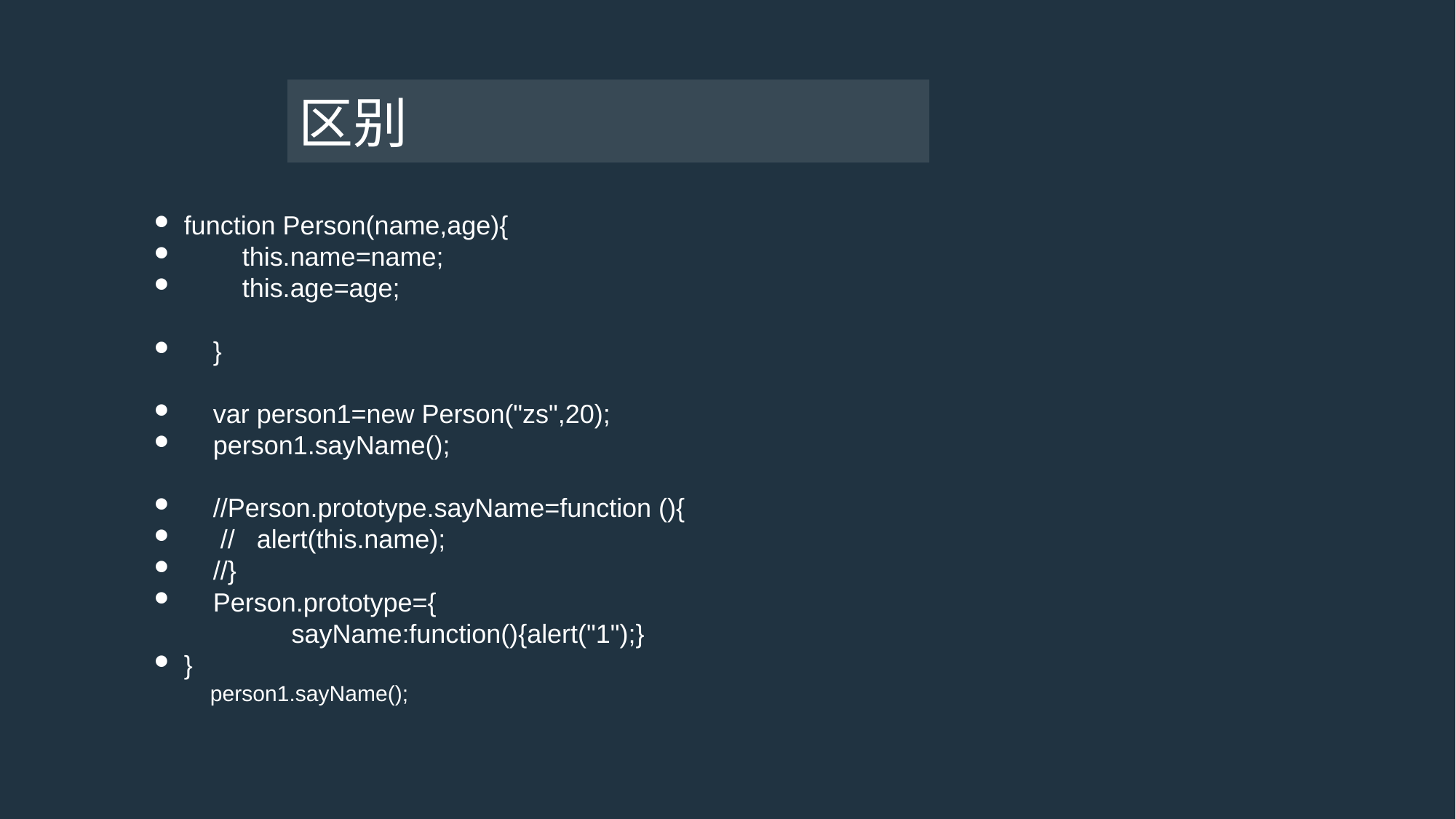

# 区别
function Person(name,age){
        this.name=name;
        this.age=age;

    }

    var person1=new Person("zs",20);
    person1.sayName();

    //Person.prototype.sayName=function (){
     //   alert(this.name);
    //}
    Person.prototype={
			    sayName:function(){alert("1");}
}
			person1.sayName();